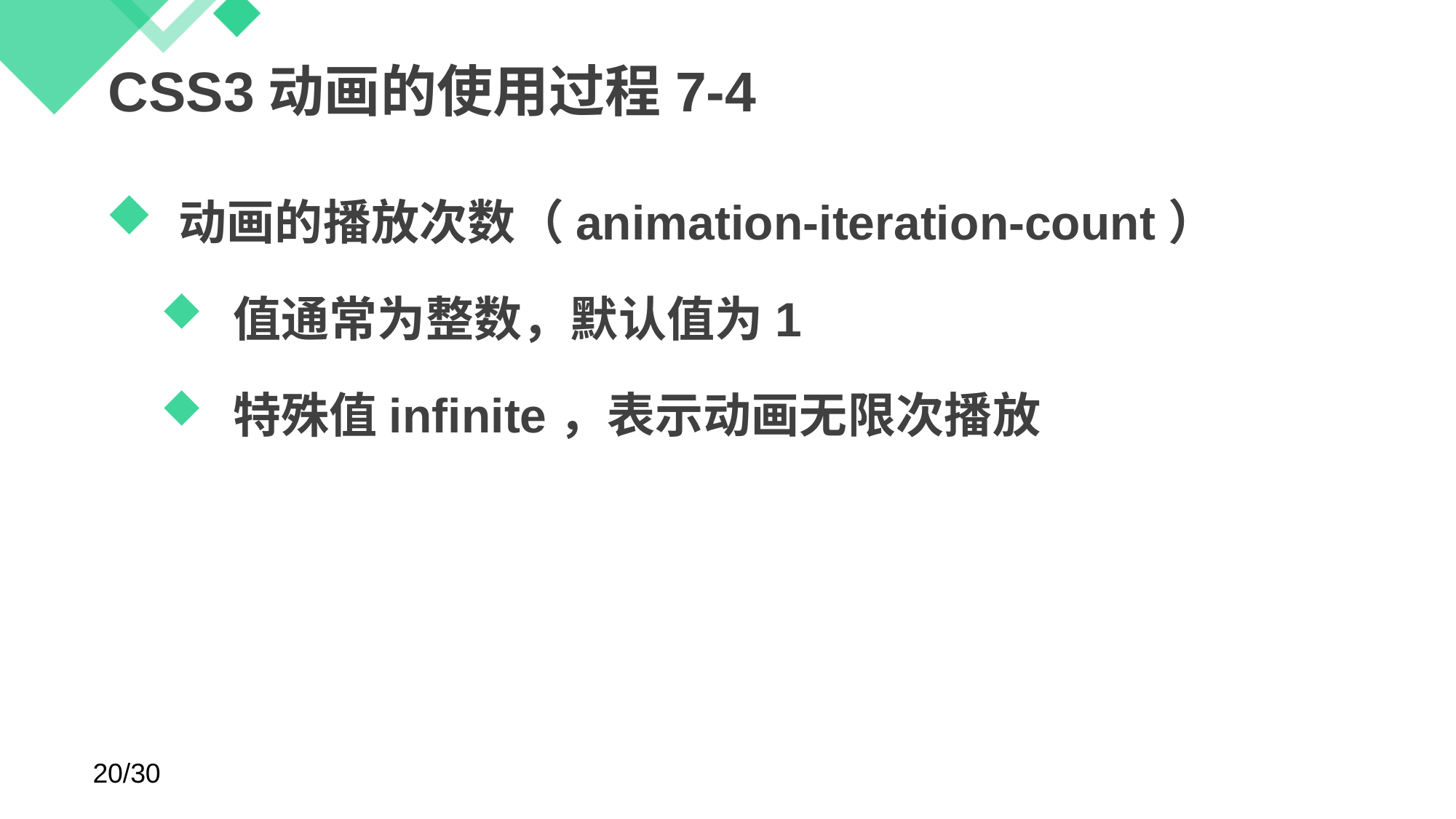

# CSS3动画的使用过程7-4
动画的播放次数（animation-iteration-count）
值通常为整数，默认值为1
特殊值infinite，表示动画无限次播放